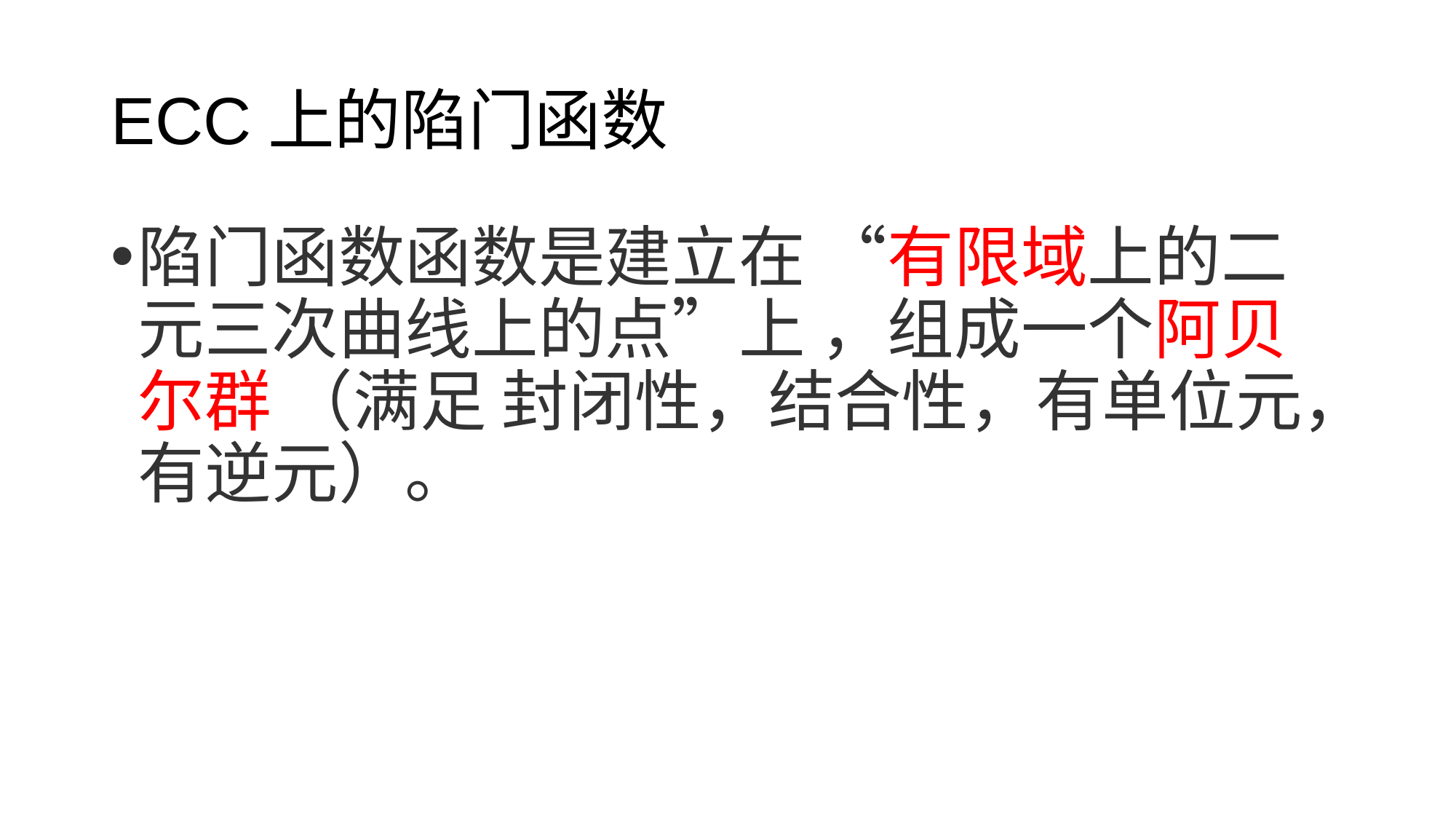

# ECC上的陷门函数
陷⻔函数函数是建⽴在 “有限域上的⼆元三次曲线上的点”上 ，组成⼀个阿⻉尔群 （满⾜ 封闭性，结合性，有单位元，有逆元）。